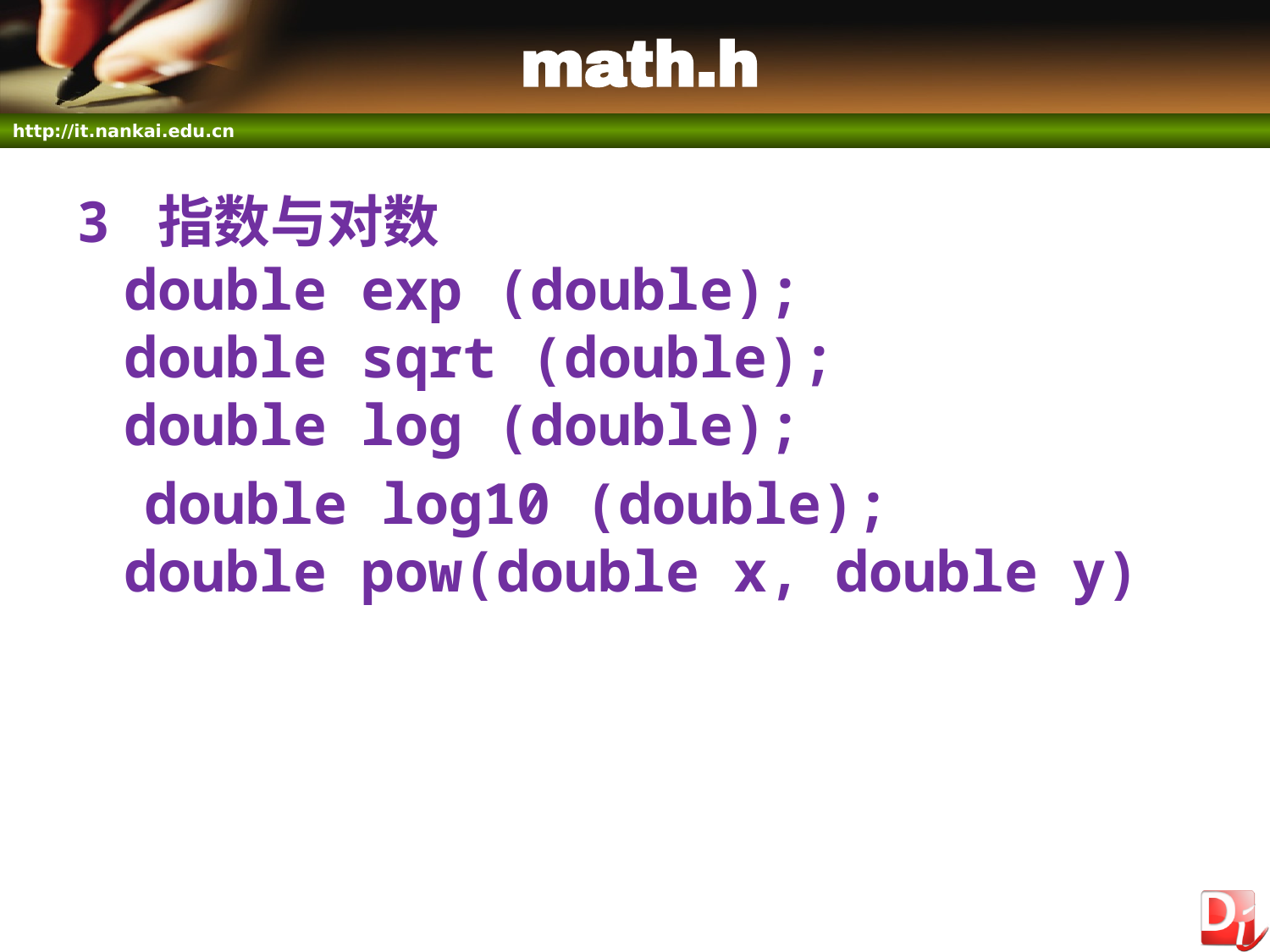

# math.h
3 指数与对数
double exp (double);
double sqrt (double);
double log (double);
  double log10 (double);
double pow(double x, double y)